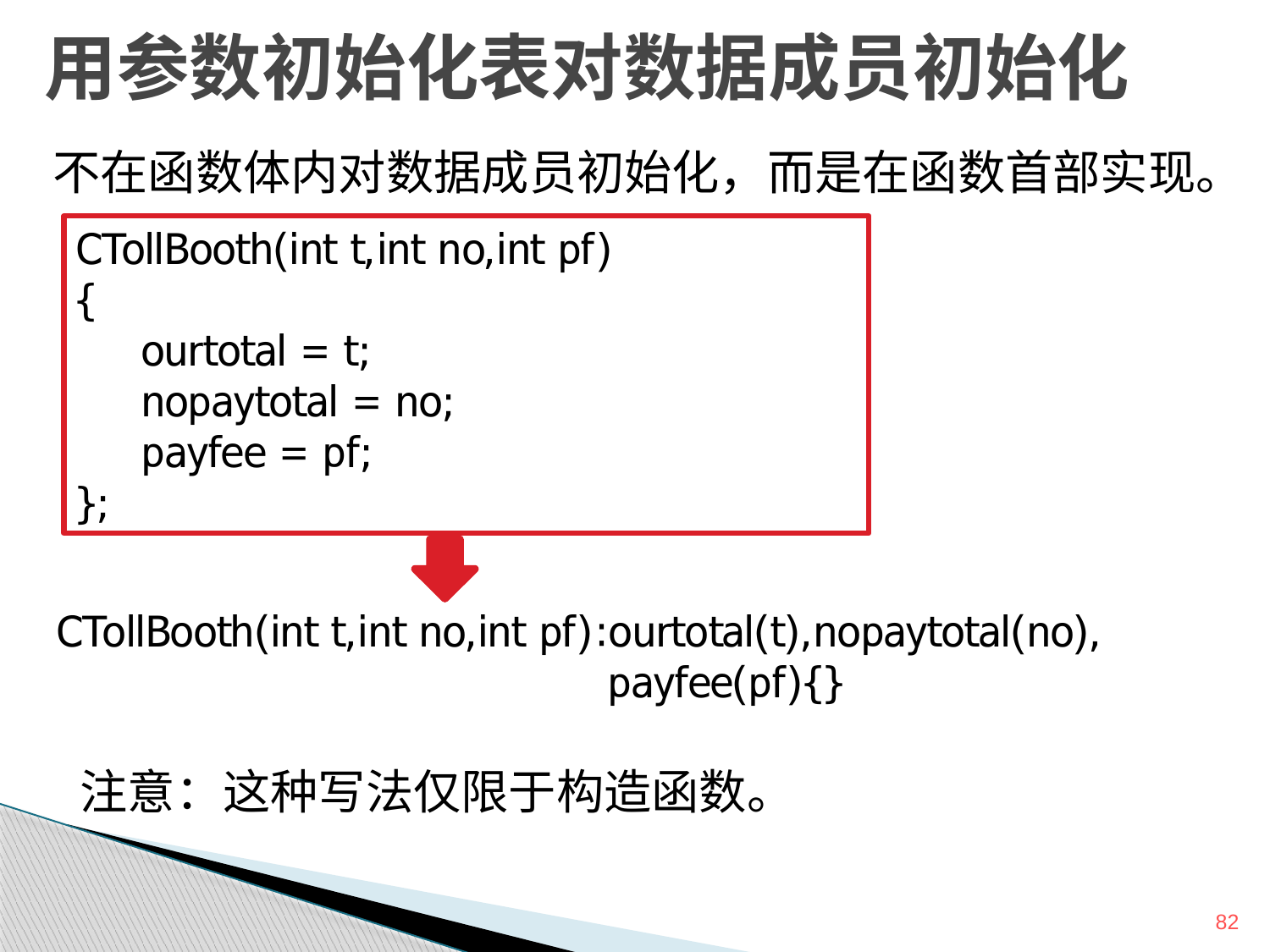

# 用参数初始化表对数据成员初始化
不在函数体内对数据成员初始化，而是在函数首部实现。
CTollBooth(int t,int no,int pf)
{
     ourtotal = t;
     nopaytotal = no;
     payfee = pf;
};

CTollBooth(int t,int no,int pf):ourtotal(t),nopaytotal(no),
                                          payfee(pf){}
注意：这种写法仅限于构造函数。
82